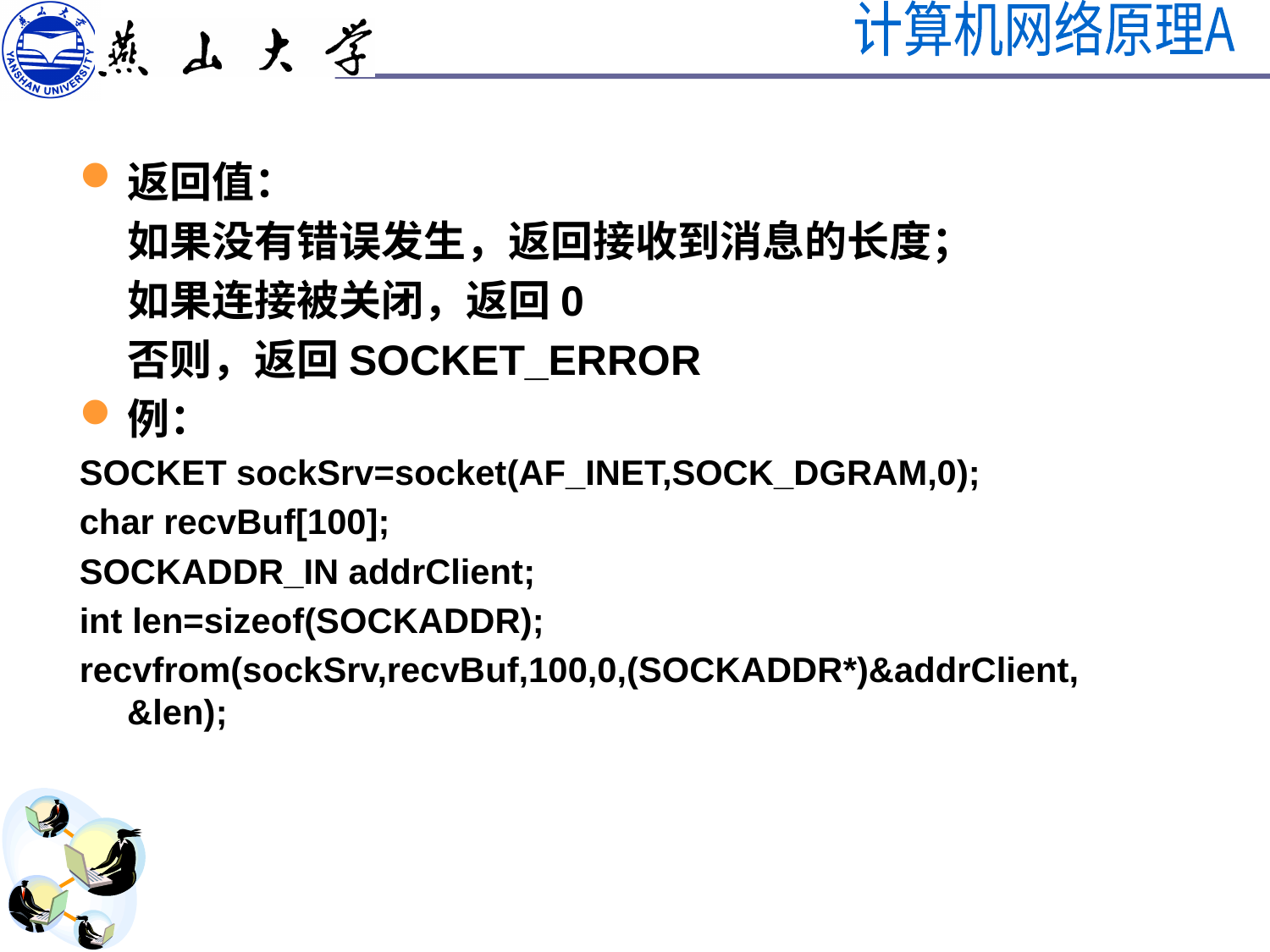

返回值：
	如果没有错误发生，返回接收到消息的长度；
	如果连接被关闭，返回0
	否则，返回SOCKET_ERROR
例：
SOCKET sockSrv=socket(AF_INET,SOCK_DGRAM,0);
char recvBuf[100];
SOCKADDR_IN addrClient;
int len=sizeof(SOCKADDR);
recvfrom(sockSrv,recvBuf,100,0,(SOCKADDR*)&addrClient,	&len);
82